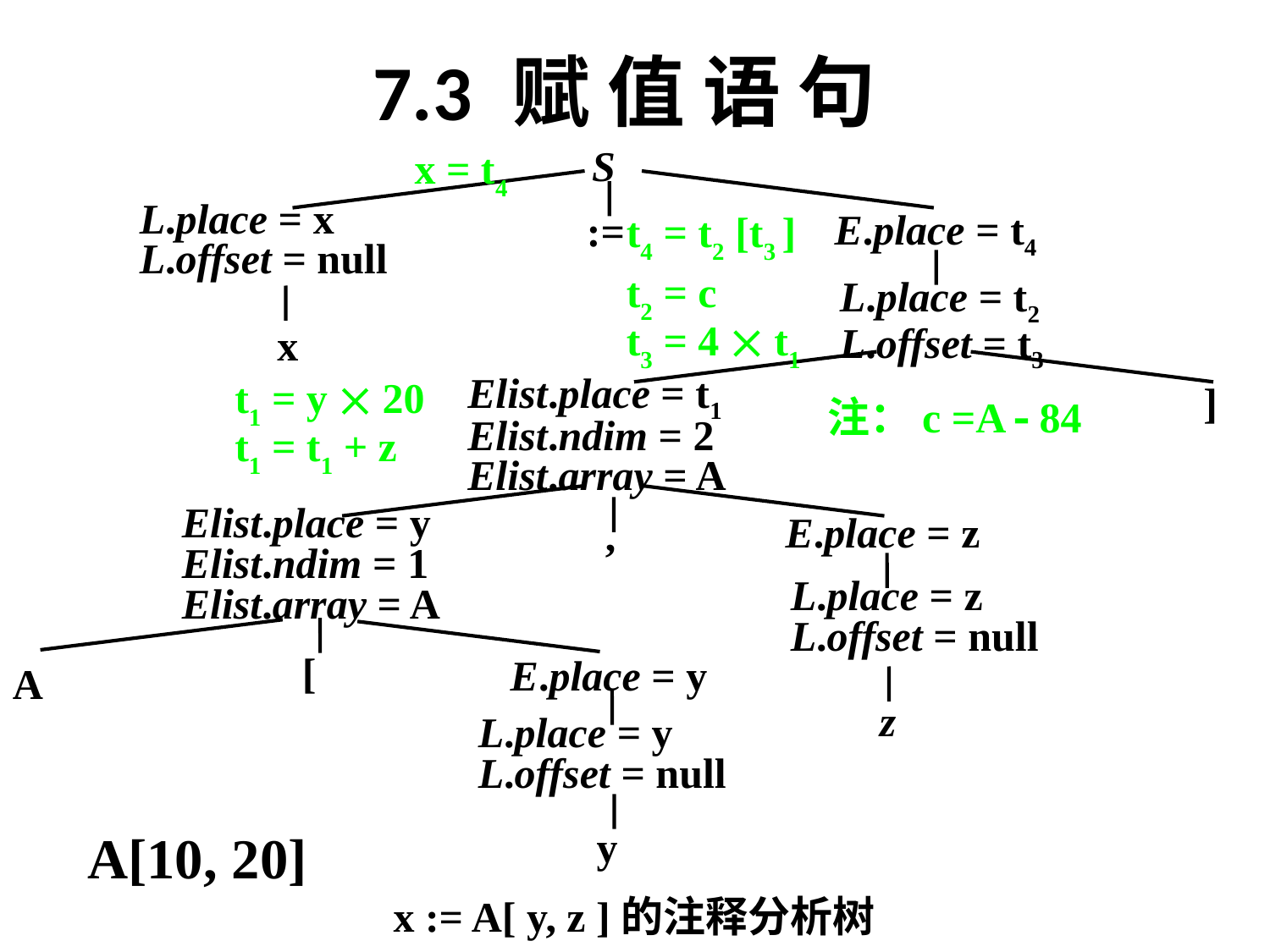

# 7.3 赋 值 语 句
S

L.place = x
L.offset = null
E.place = t4
:=

L.place = t2
L.offset = t3

x

Elist.place = t1
Elist.ndim = 2
Elist.array = A
]

Elist.place = y
Elist.ndim = 1
Elist.array = A
E.place = z
,

L.place = z
L.offset = null

[
E.place = y
A

z

L.place = y
L.offset = null

y
 x := A[ y, z ]的注释分析树
x = t4

t4 = t2 [t3 ]

t2 = c
t3 = 4 × t1
t1 = y × 20
t1 = t1 + z
注：c =A − 84
A[10, 20]